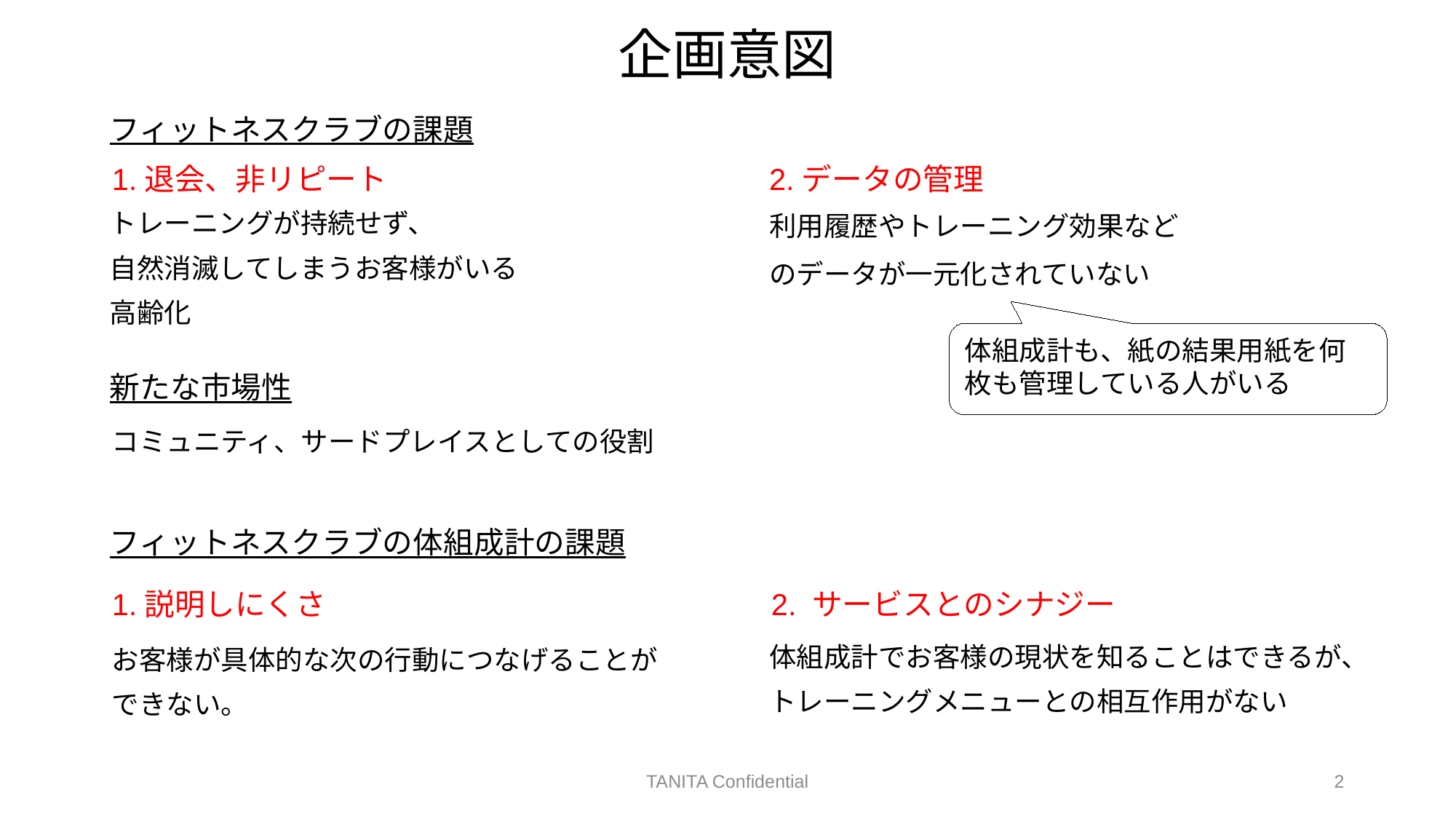

# 企画意図
フィットネスクラブの課題
1.退会、非リピート
2.データの管理
利用履歴やトレーニング効果など
のデータが一元化されていない
トレーニングが持続せず、
自然消滅してしまうお客様がいる
高齢化
体組成計も、紙の結果用紙を何枚も管理している人がいる
新たな市場性
コミュニティ、サードプレイスとしての役割
フィットネスクラブの体組成計の課題
1.説明しにくさ
2. サービスとのシナジー
体組成計でお客様の現状を知ることはできるが、
トレーニングメニューとの相互作用がない
お客様が具体的な次の行動につなげることが
できない。
TANITA Confidential
2